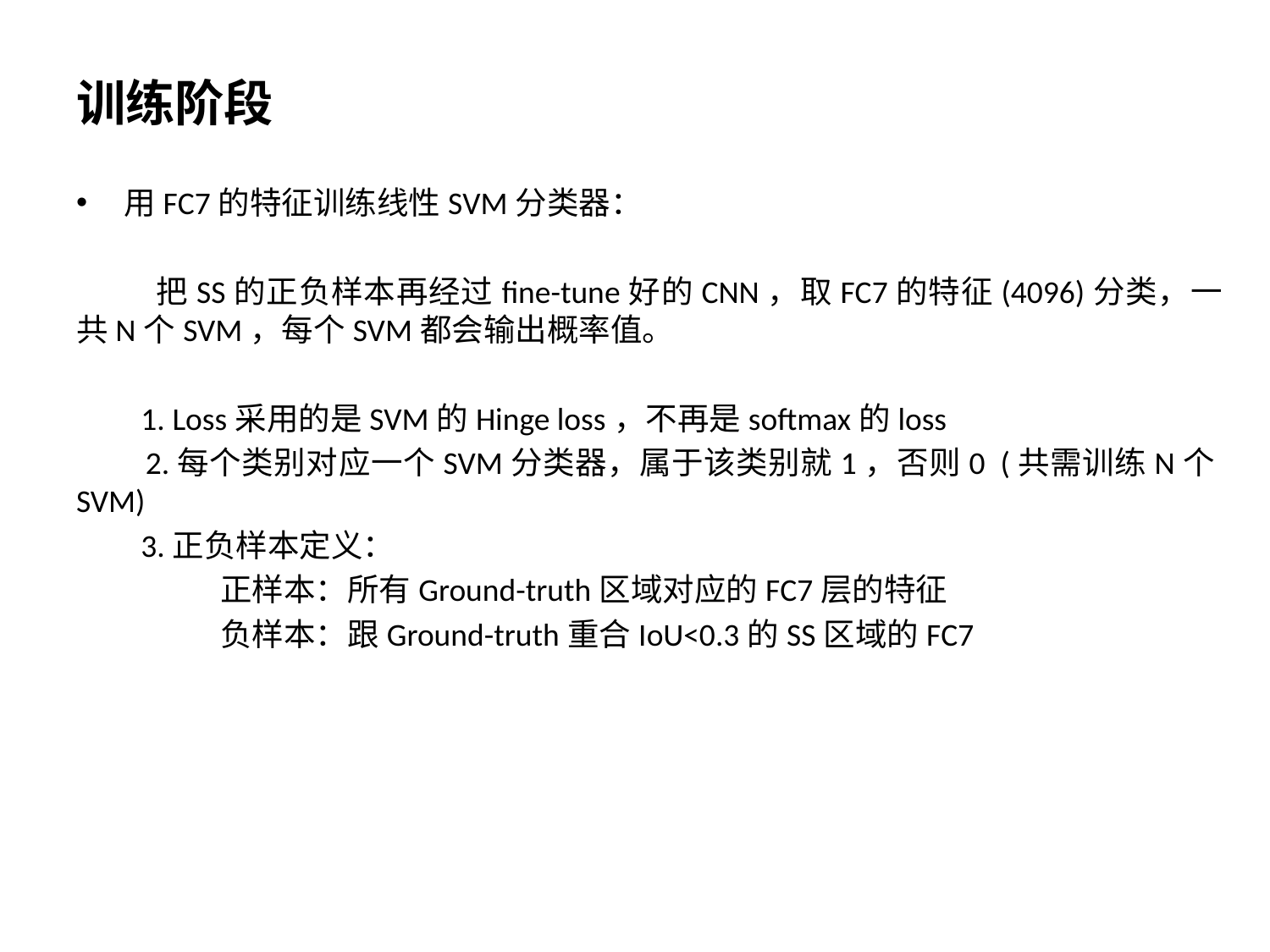

训练阶段

用FC7的特征训练线性SVM分类器：

         把SS的正负样本再经过fine-tune好的CNN，取FC7的特征(4096)分类，一共N个SVM，每个SVM都会输出概率值。

         1. Loss采用的是SVM的Hinge loss，不再是softmax的loss
         2.每个类别对应一个SVM分类器，属于该类别就1，否则0  (共需训练N个SVM)
         3.正负样本定义：
                   正样本：所有Ground-truth区域对应的FC7层的特征
                   负样本：跟Ground-truth重合IoU<0.3的SS区域的FC7